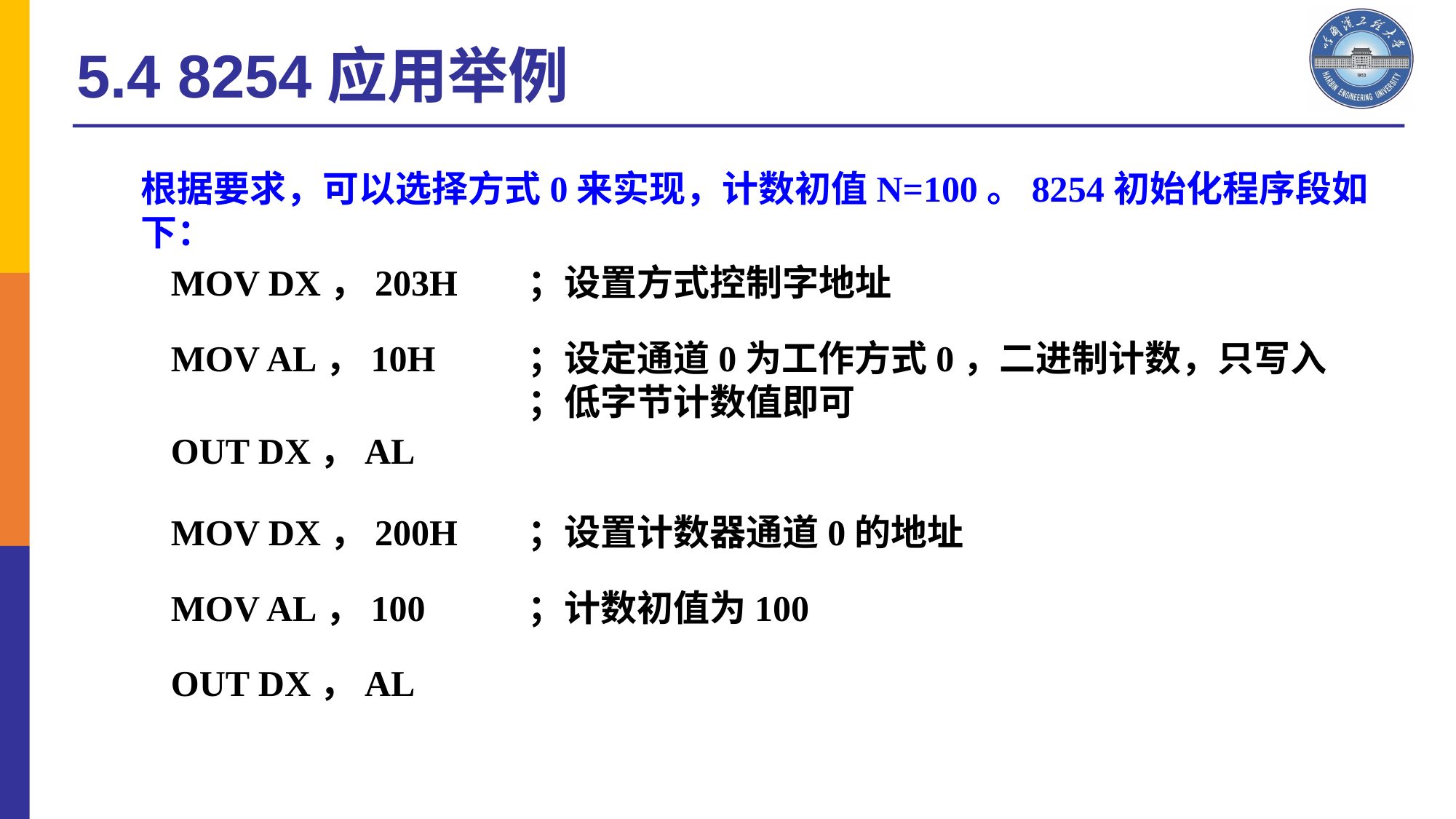

5.4 8254应用举例
根据要求，可以选择方式0来实现，计数初值N=100。8254初始化程序段如下：
MOV DX，203H

；设置方式控制字地址

MOV AL，10H

；设定通道0为工作方式0，二进制计数，只写入
；低字节计数值即可

OUT DX，AL

MOV DX，200H

；设置计数器通道0的地址

MOV AL，100

；计数初值为100

OUT DX，AL